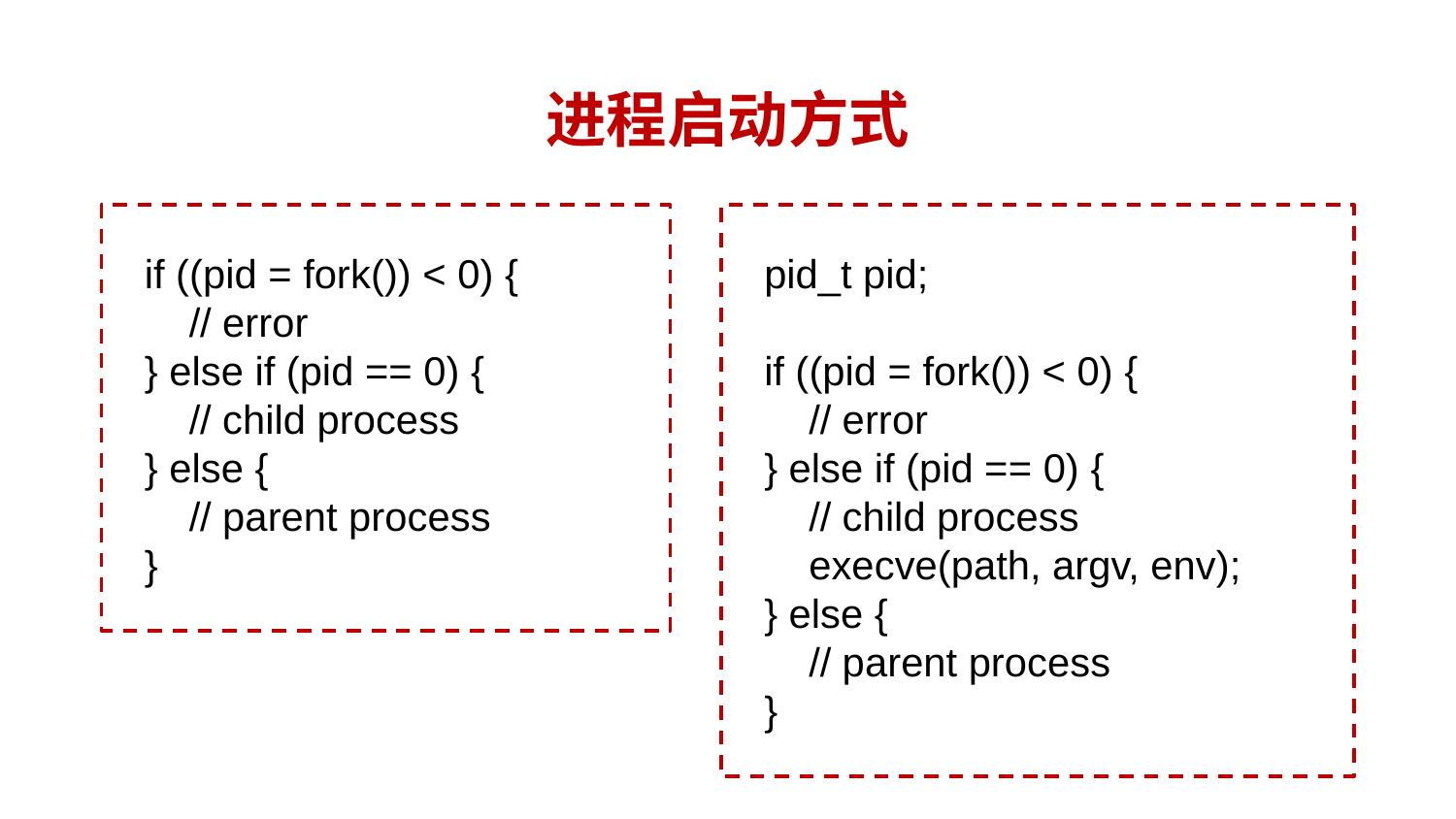

# 进程启动方式
if ((pid = fork()) < 0) {
    // error
} else if (pid == 0) {
    // child process
} else {
    // parent process
}
pid_t pid;

if ((pid = fork()) < 0) {
    // error
} else if (pid == 0) {
    // child process
    execve(path, argv, env);
} else {
    // parent process
}